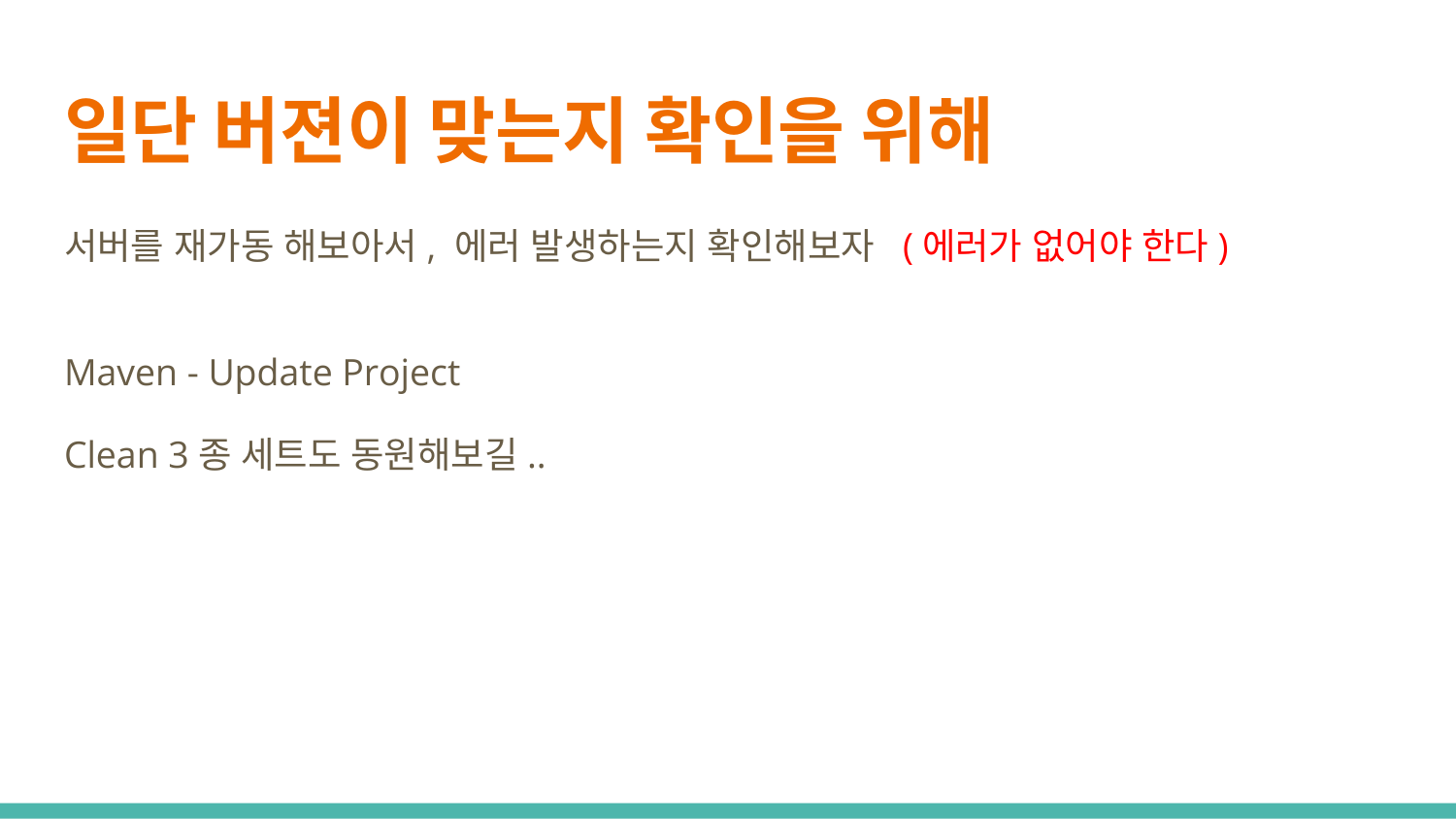

# 일단 버젼이 맞는지 확인을 위해
서버를 재가동 해보아서, 에러 발생하는지 확인해보자  (에러가 없어야 한다)
Maven - Update Project
Clean 3종 세트도 동원해보길..